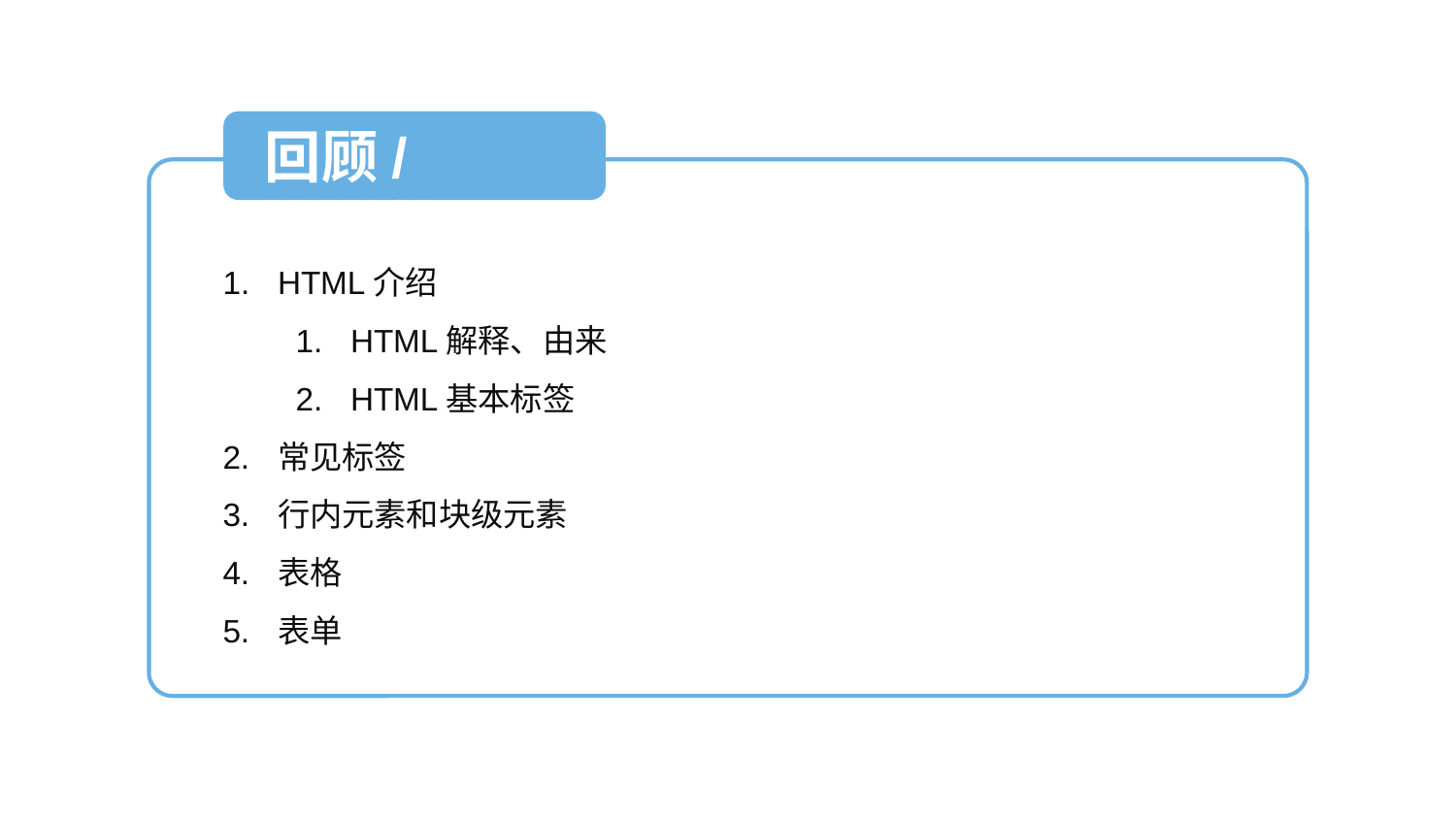

回顾/PREFACE

HTML介绍
HTML解释、由来
HTML基本标签
常见标签
行内元素和块级元素
表格
表单